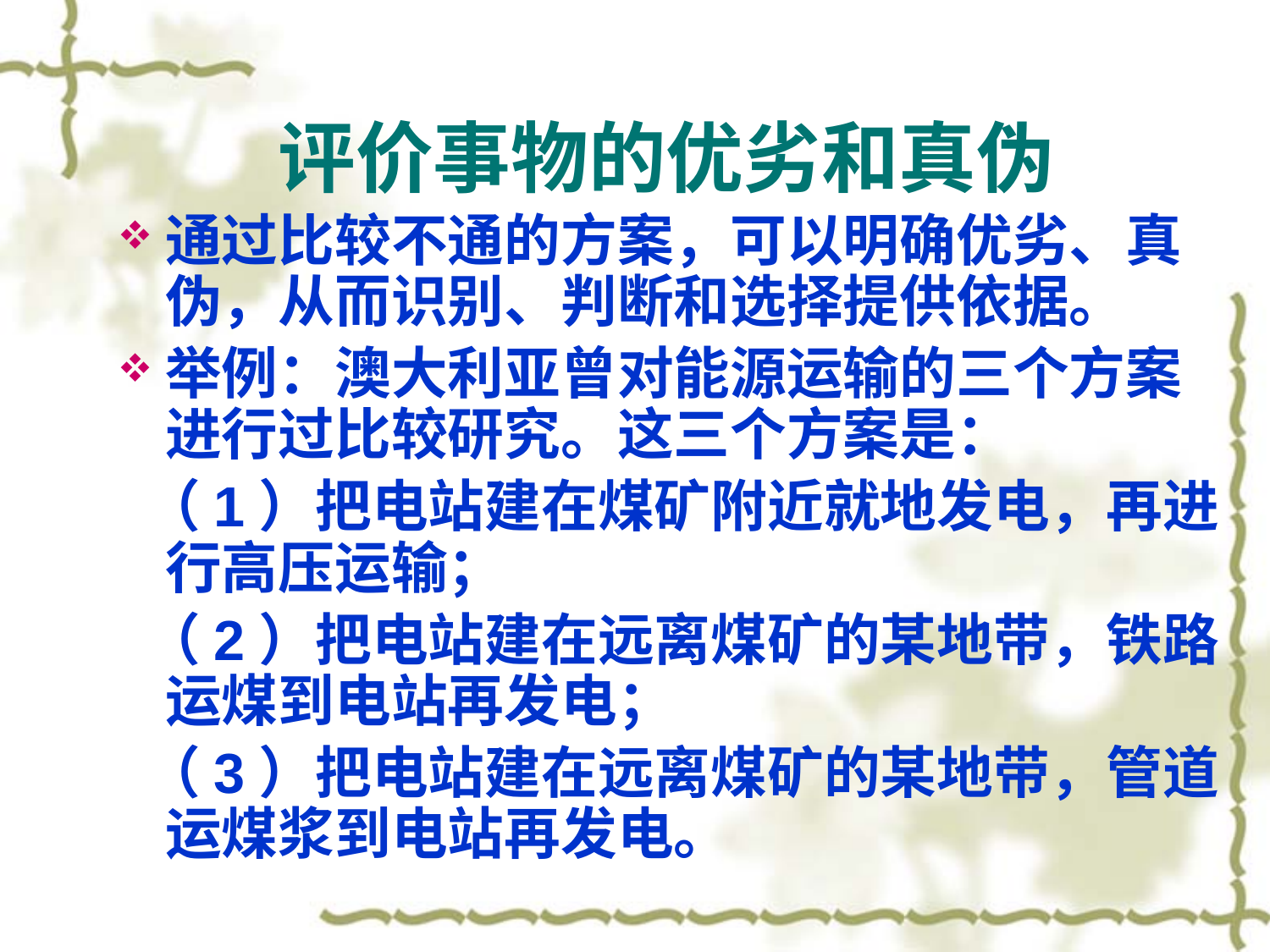

评价事物的优劣和真伪
通过比较不通的方案，可以明确优劣、真伪，从而识别、判断和选择提供依据。
举例：澳大利亚曾对能源运输的三个方案进行过比较研究。这三个方案是：
 （1）把电站建在煤矿附近就地发电，再进行高压运输；
 （2）把电站建在远离煤矿的某地带，铁路运煤到电站再发电；
 （3）把电站建在远离煤矿的某地带，管道运煤浆到电站再发电。